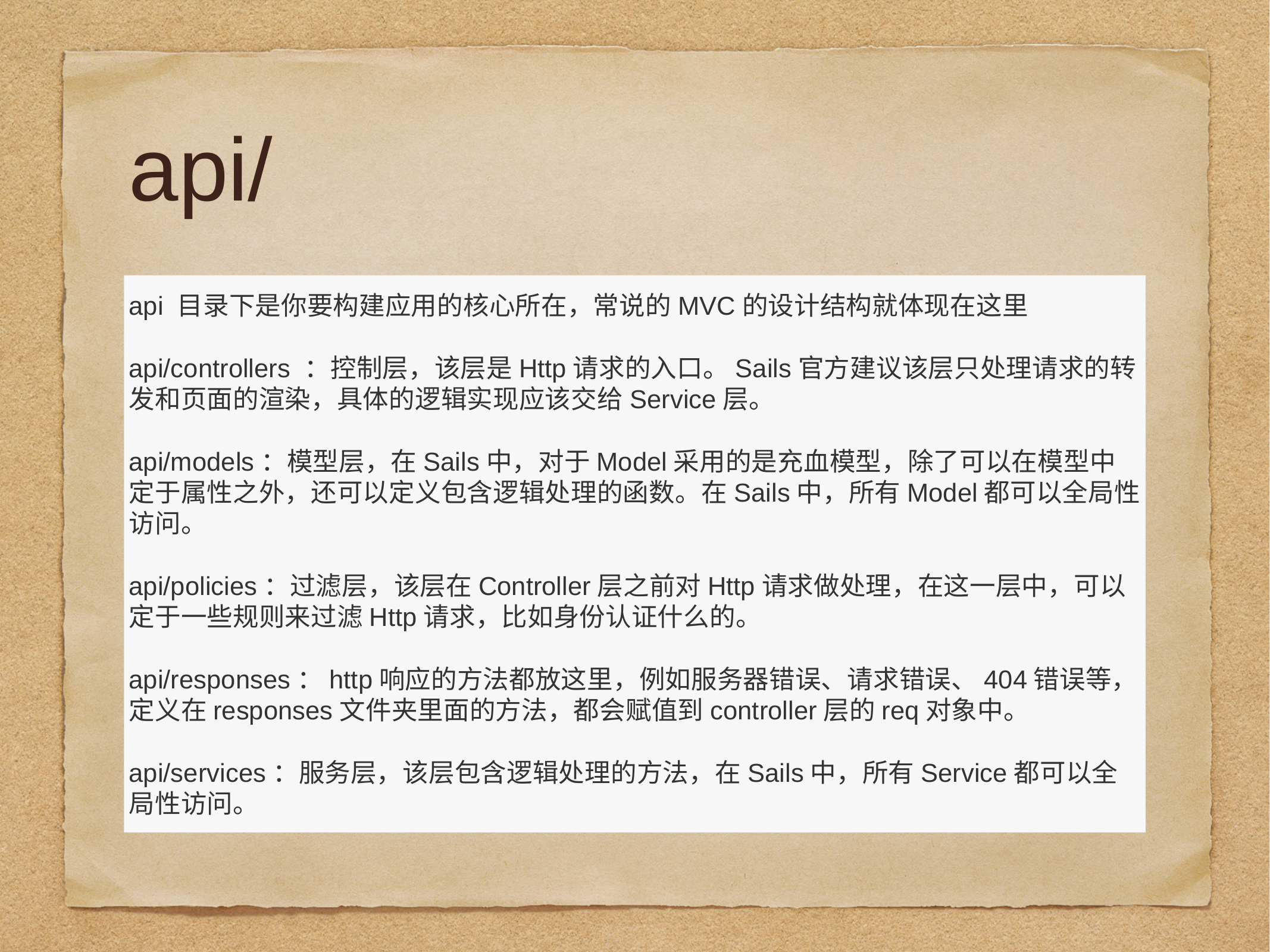

# api/
api 目录下是你要构建应用的核心所在，常说的MVC的设计结构就体现在这里

api/controllers ：控制层，该层是Http请求的入口。Sails官方建议该层只处理请求的转发和页面的渲染，具体的逻辑实现应该交给Service层。

api/models：模型层，在Sails中，对于Model采用的是充血模型，除了可以在模型中定于属性之外，还可以定义包含逻辑处理的函数。在Sails中，所有Model都可以全局性访问。

api/policies：过滤层，该层在Controller层之前对Http请求做处理，在这一层中，可以定于一些规则来过滤Http请求，比如身份认证什么的。

api/responses：http响应的方法都放这里，例如服务器错误、请求错误、404错误等，定义在responses文件夹里面的方法，都会赋值到controller层的req对象中。

api/services：服务层，该层包含逻辑处理的方法，在Sails中，所有Service都可以全局性访问。